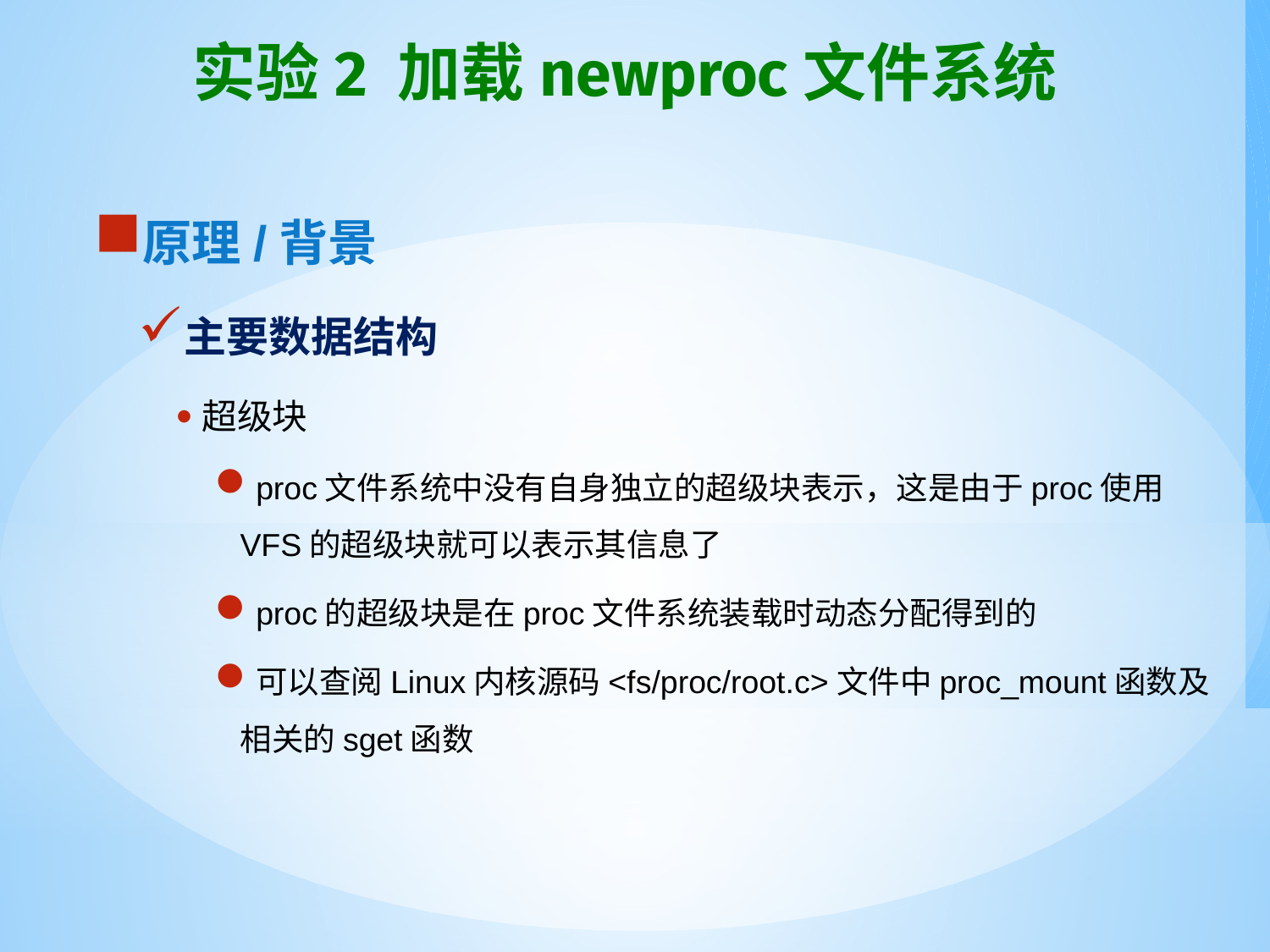

# 实验2 加载newproc文件系统
原理/背景
主要数据结构
超级块
proc文件系统中没有自身独立的超级块表示，这是由于proc使用VFS的超级块就可以表示其信息了
proc的超级块是在proc文件系统装载时动态分配得到的
可以查阅Linux内核源码<fs/proc/root.c>文件中proc_mount函数及相关的sget函数